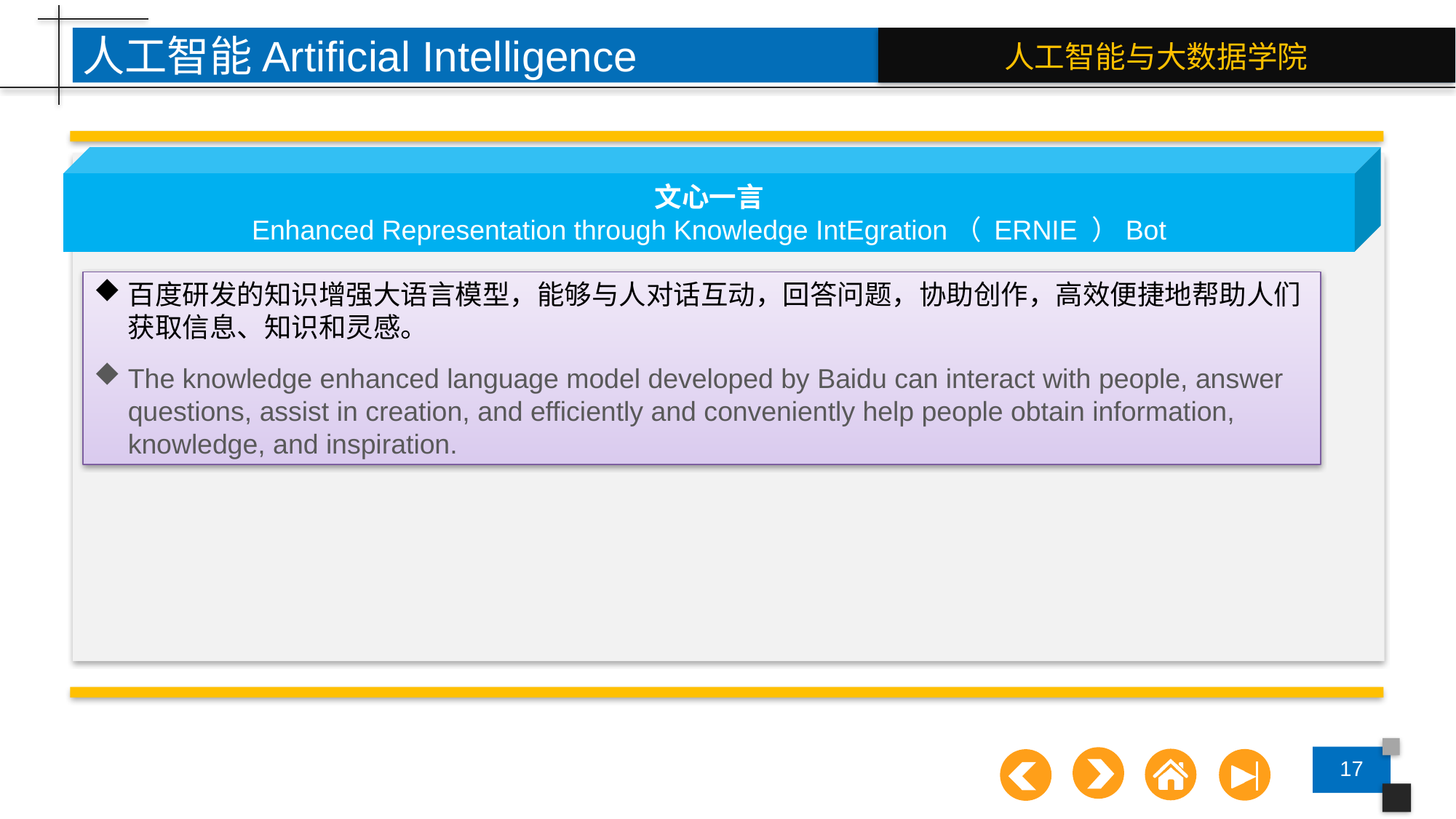

人工智能Artificial Intelligence
文心一言
Enhanced Representation through Knowledge IntEgration（ ERNIE ）Bot
百度研发的知识增强大语言模型，能够与人对话互动，回答问题，协助创作，高效便捷地帮助人们获取信息、知识和灵感。
The knowledge enhanced language model developed by Baidu can interact with people, answer questions, assist in creation, and efficiently and conveniently help people obtain information, knowledge, and inspiration.